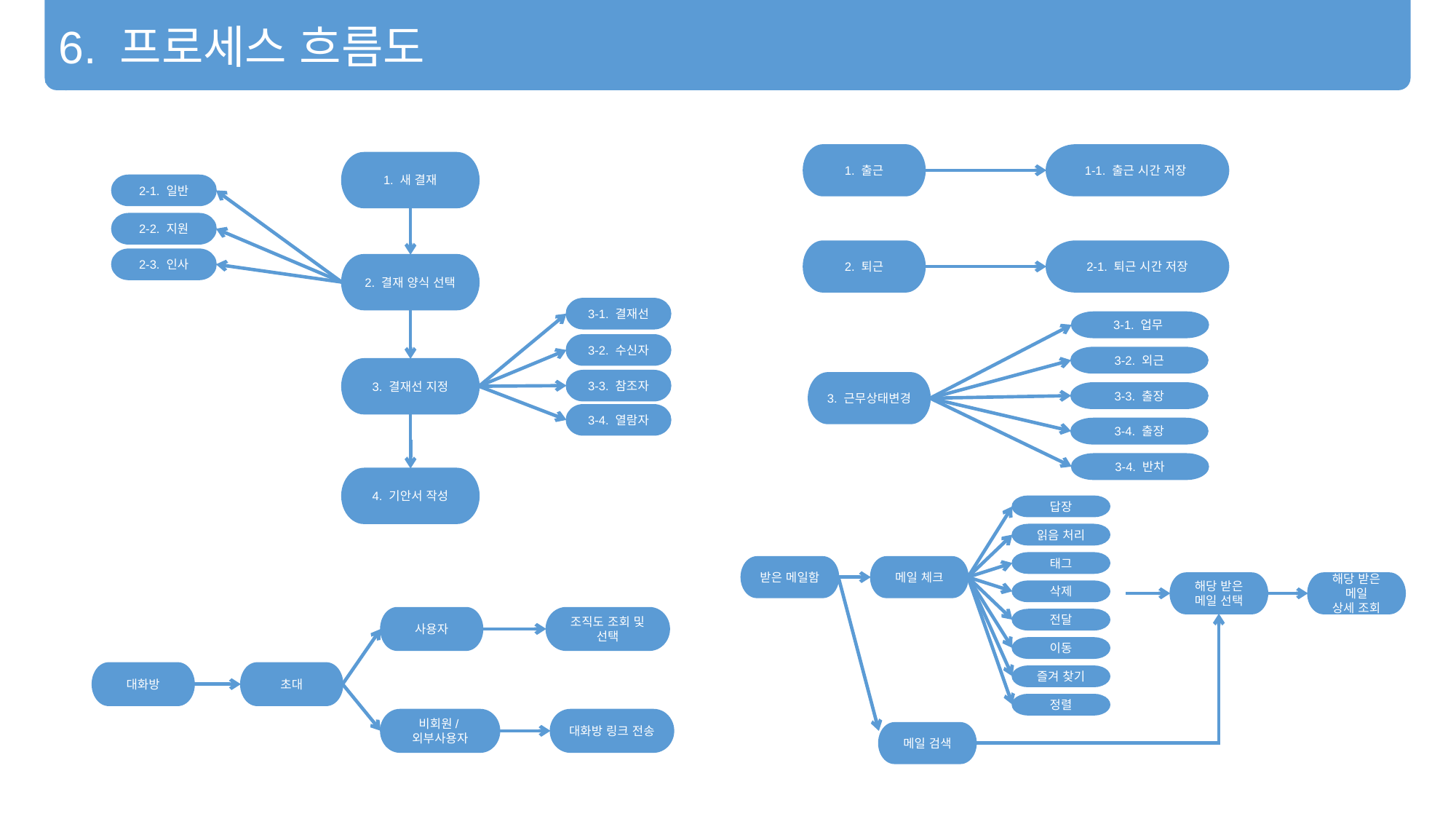

6. 프로세스 흐름도
1-1. 출근 시간 저장
1. 출근
2. 퇴근
2-1. 퇴근 시간 저장
3-1. 업무
3-2. 외근
3. 근무상태변경
3-3. 출장
3-4. 출장
3-4. 반차
1. 새 결재
2-1. 일반
2-2. 지원
2-3. 인사
2. 결재 양식 선택
3-1. 결재선
3-2. 수신자
3. 결재선 지정
3-3. 참조자
3-4. 열람자
4. 기안서 작성
답장
읽음 처리
태그
받은 메일함
메일 체크
해당 받은 메일 선택
해당 받은 메일
상세 조회
삭제
전달
이동
즐겨 찾기
정렬
메일 검색
사용자
조직도 조회 및 선택
대화방
초대
비회원/외부사용자
대화방 링크 전송